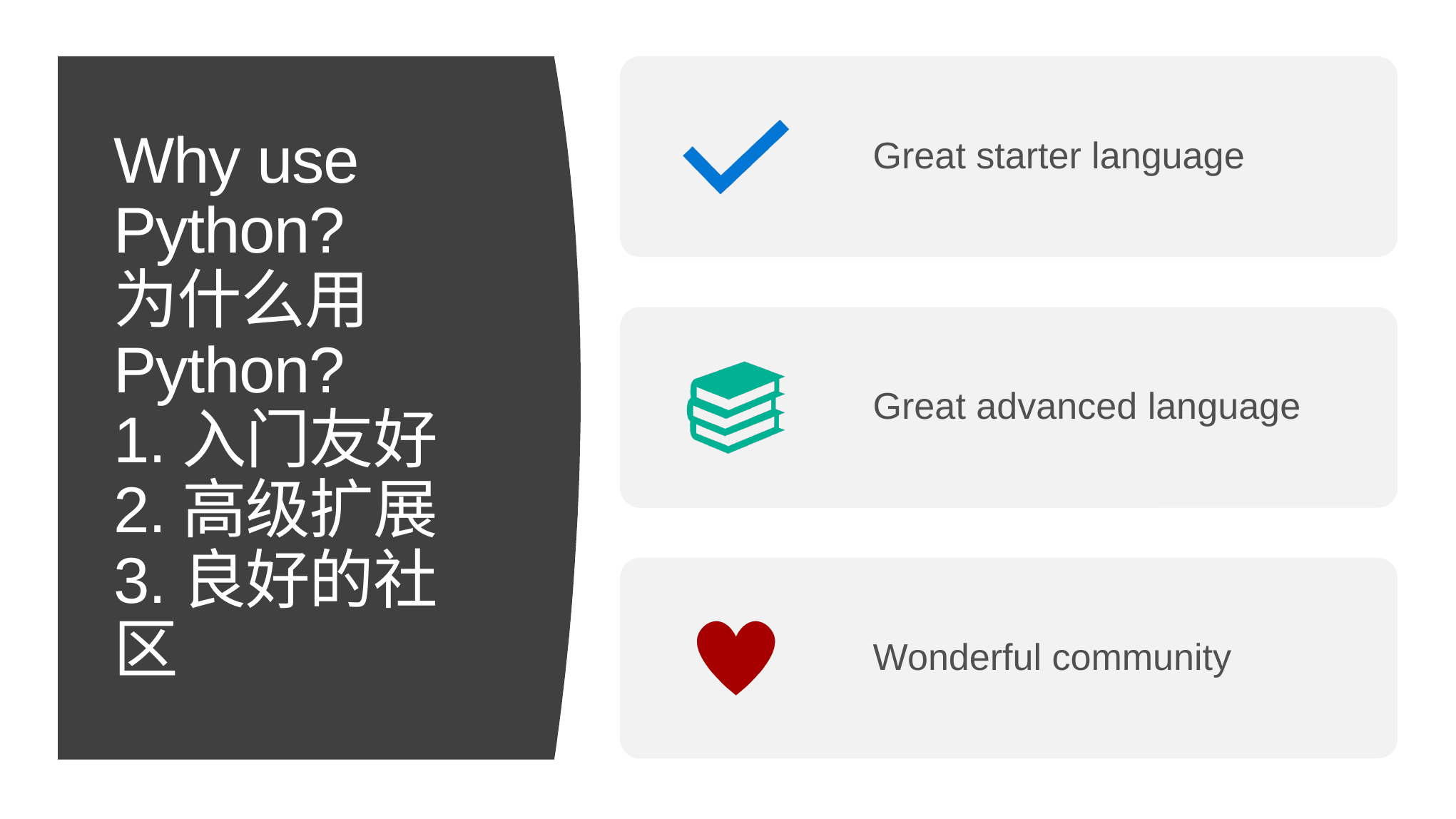

Great starter language
Great advanced language
Wonderful community

# Why use Python? 为什么用Python? 1.入门友好 2.高级扩展 3.良好的社区